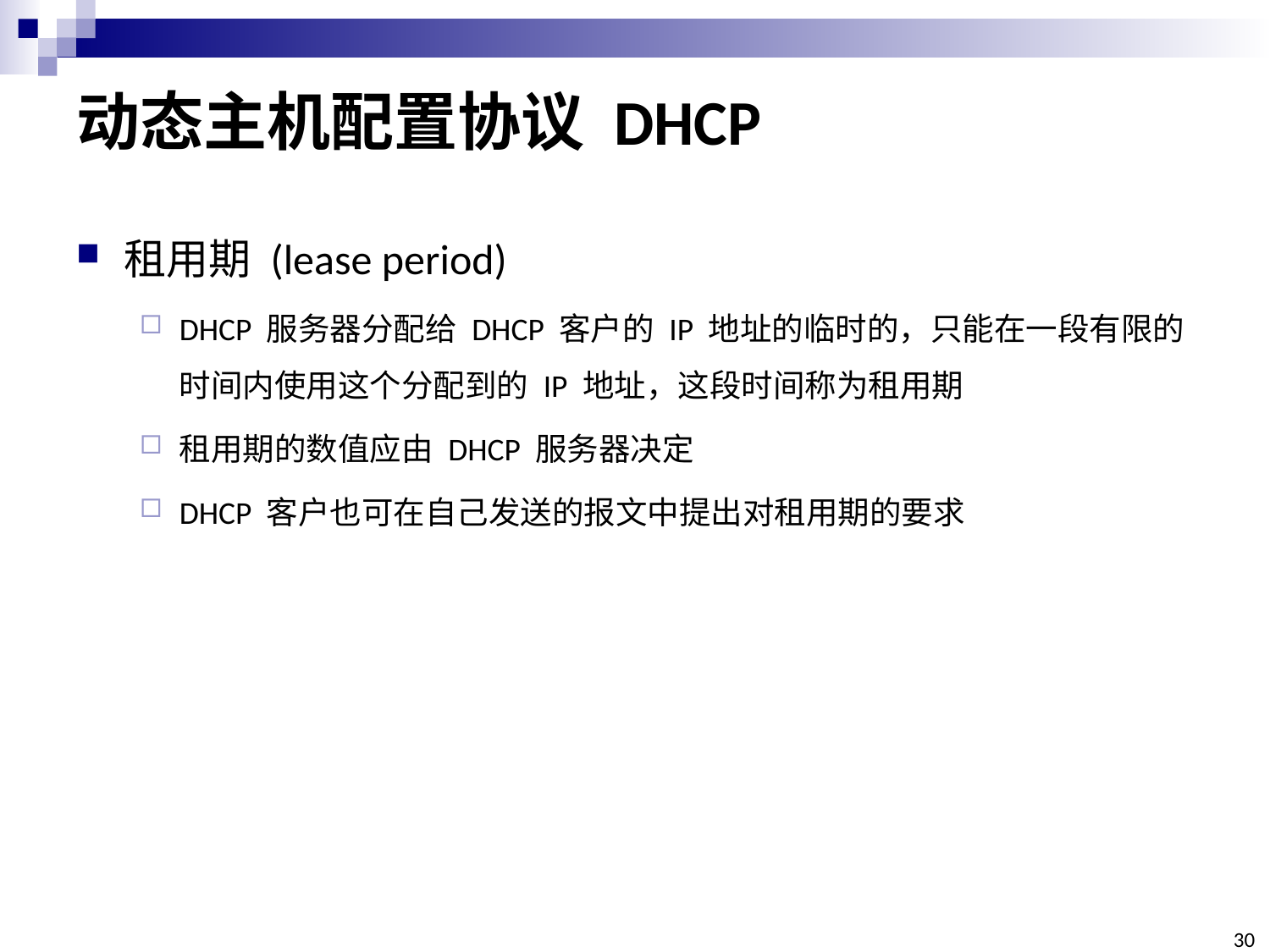

# 动态主机配置协议 DHCP
租用期 (lease period)
DHCP 服务器分配给 DHCP 客户的 IP 地址的临时的，只能在一段有限的时间内使用这个分配到的 IP 地址，这段时间称为租用期
租用期的数值应由 DHCP 服务器决定
DHCP 客户也可在自己发送的报文中提出对租用期的要求
30